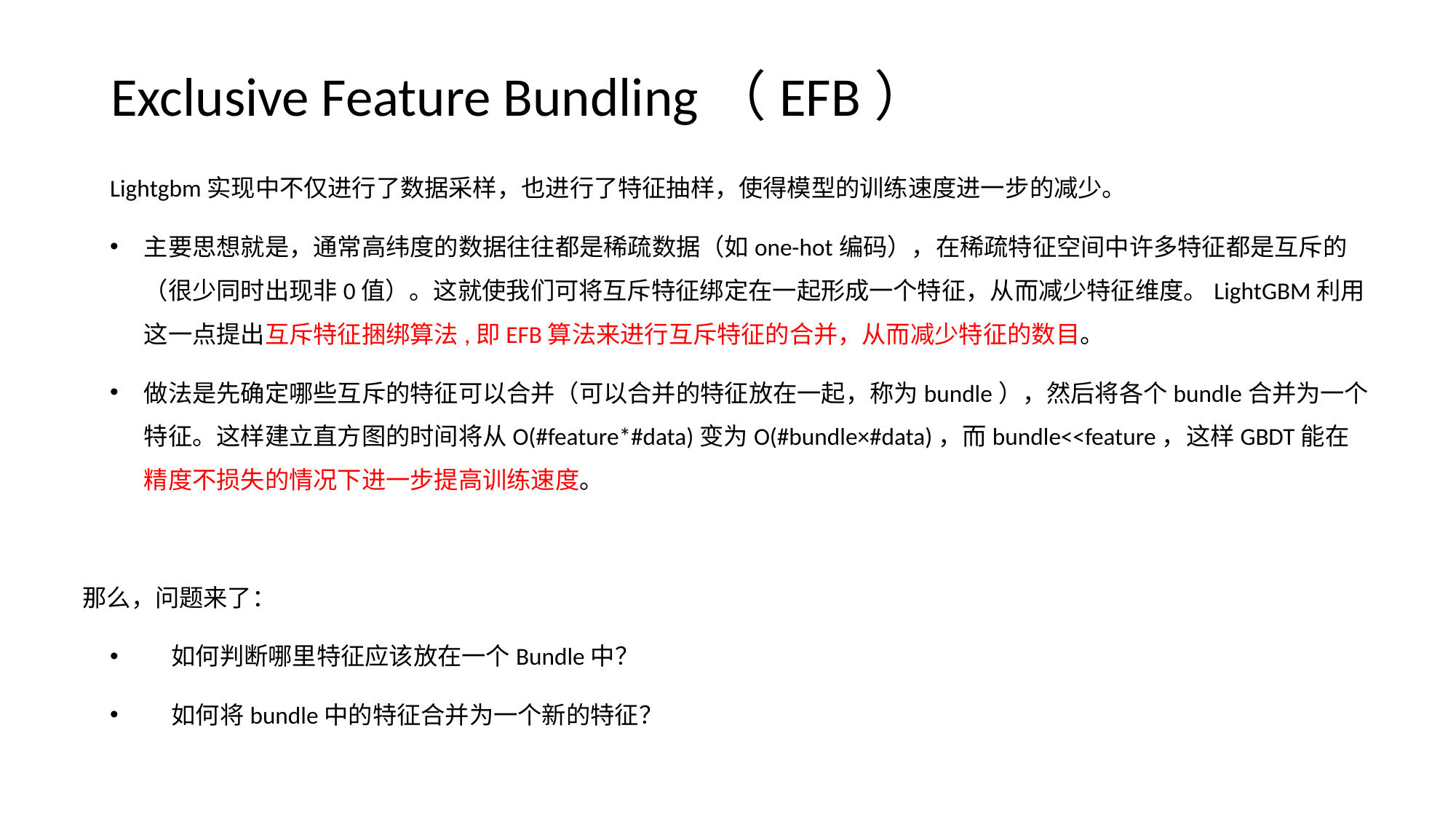

# Exclusive Feature Bundling（EFB）
Lightgbm实现中不仅进行了数据采样，也进行了特征抽样，使得模型的训练速度进一步的减少。
主要思想就是，通常高纬度的数据往往都是稀疏数据（如one-hot编码），在稀疏特征空间中许多特征都是互斥的（很少同时出现非0值）。这就使我们可将互斥特征绑定在一起形成一个特征，从而减少特征维度。LightGBM利用这一点提出互斥特征捆绑算法,即EFB算法来进行互斥特征的合并，从而减少特征的数目。
做法是先确定哪些互斥的特征可以合并（可以合并的特征放在一起，称为bundle），然后将各个bundle合并为一个特征。这样建立直方图的时间将从O(#feature*#data)变为O(#bundle×#data)，而bundle<<feature，这样GBDT能在精度不损失的情况下进一步提高训练速度。

那么，问题来了：
    如何判断哪里特征应该放在一个Bundle中？
    如何将bundle中的特征合并为一个新的特征？